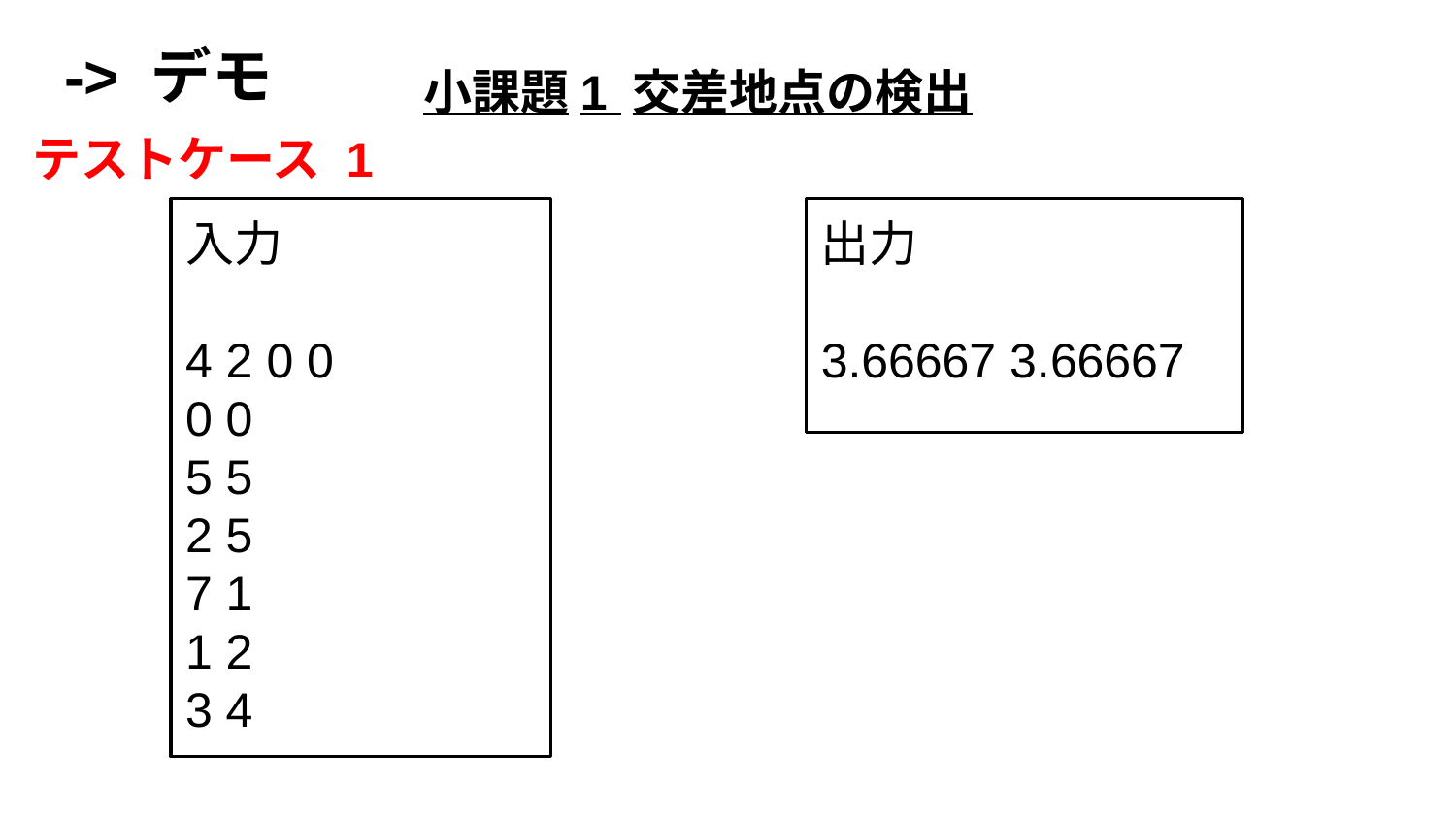

# -> デモ
       小課題1 交差地点の検出
テストケース 1
入力

4 2 0 0
0 0
5 5
2 5
7 1
1 2
3 4
出力

3.66667 3.66667